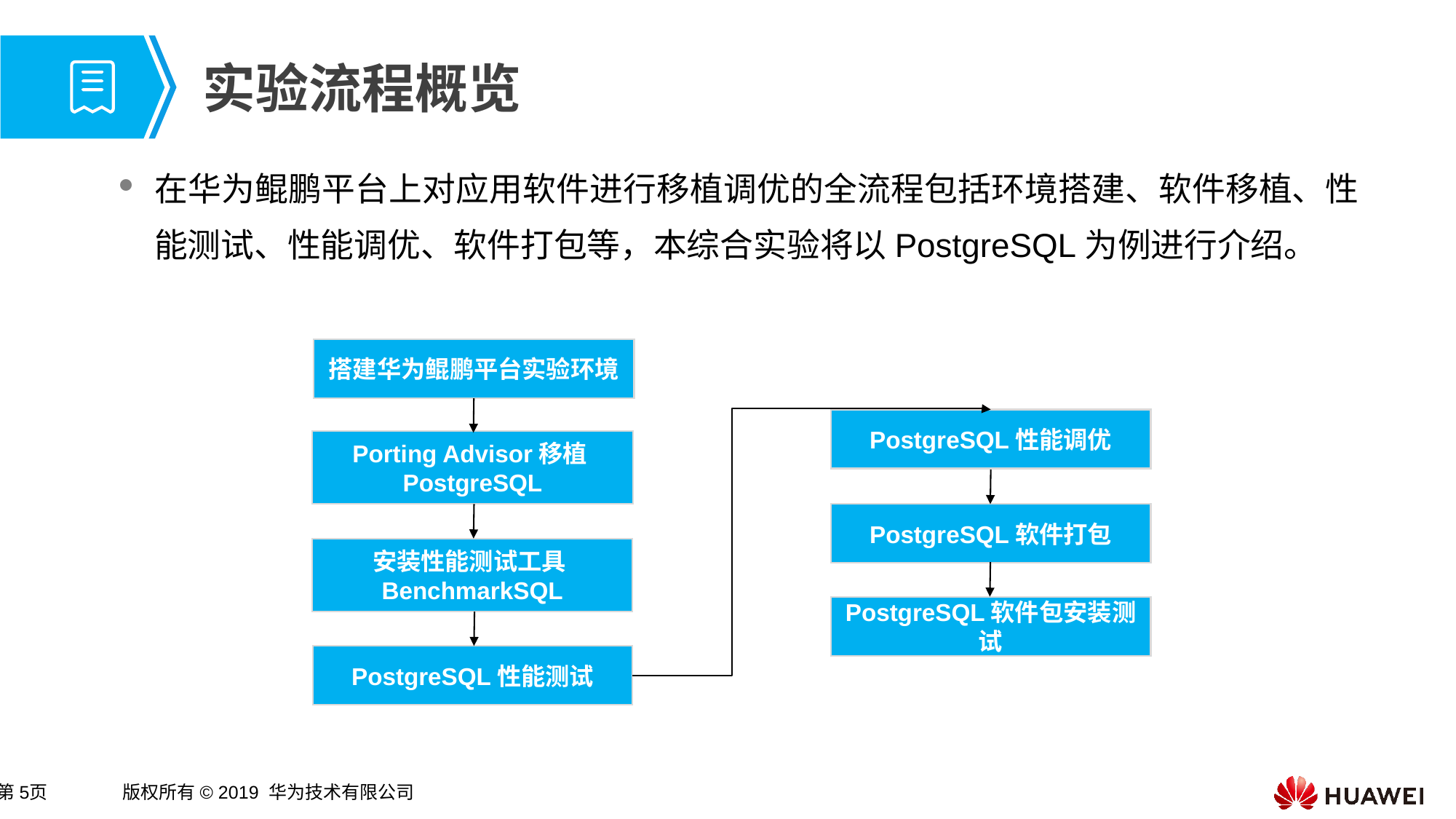

# 实验流程概览
在华为鲲鹏平台上对应用软件进行移植调优的全流程包括环境搭建、软件移植、性能测试、性能调优、软件打包等，本综合实验将以PostgreSQL为例进行介绍。
搭建华为鲲鹏平台实验环境
PostgreSQL性能调优
Porting Advisor移植PostgreSQL
PostgreSQL软件打包
安装性能测试工具BenchmarkSQL
PostgreSQL软件包安装测试
PostgreSQL性能测试